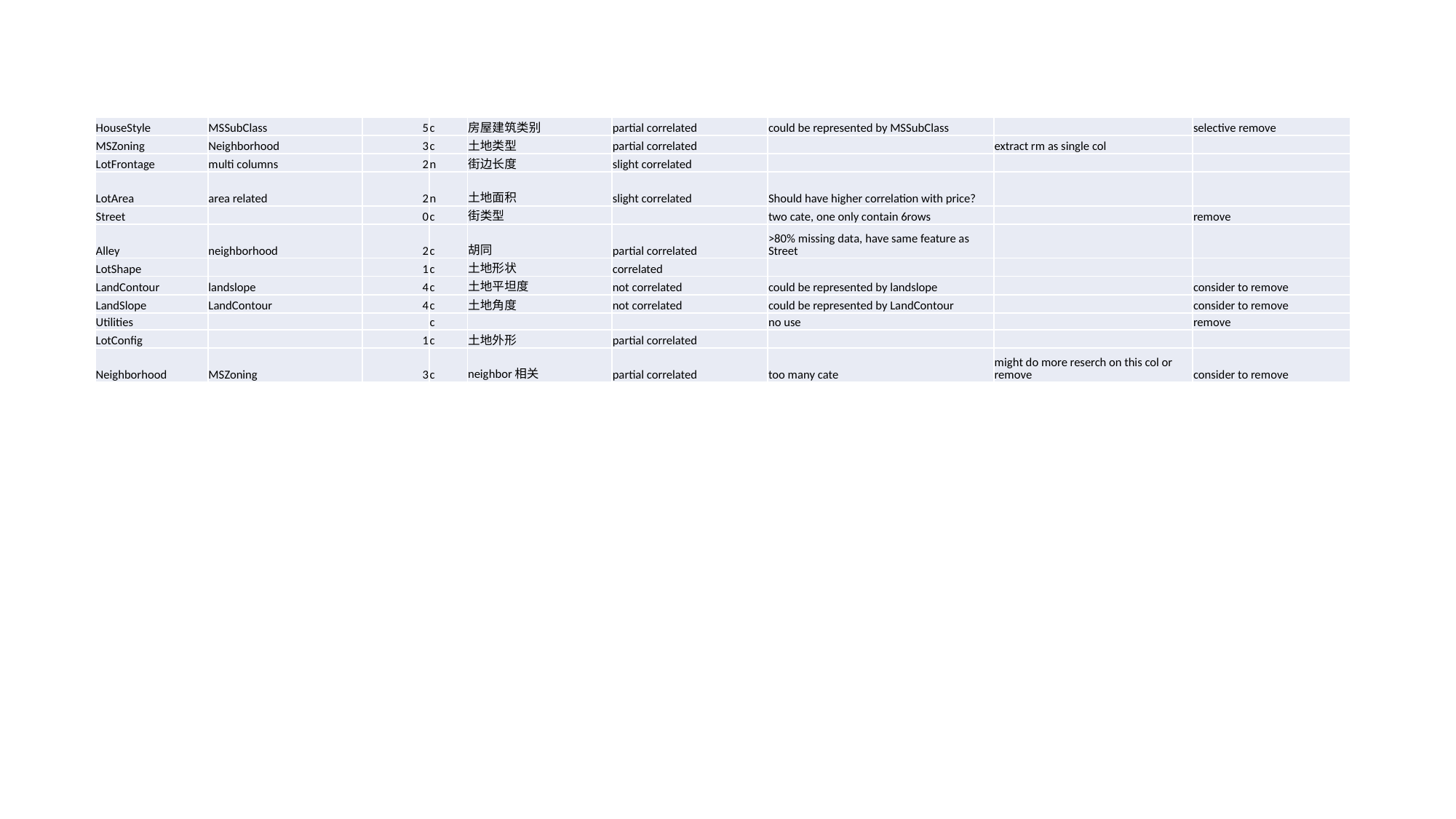

#
| HouseStyle | MSSubClass | 5 | c | 房屋建筑类别 | partial correlated | could be represented by MSSubClass |  | selective remove |
| --- | --- | --- | --- | --- | --- | --- | --- | --- |
| MSZoning | Neighborhood | 3 | c | 土地类型 | partial correlated |  | extract rm as single col |  |
| LotFrontage | multi columns | 2 | n | 街边长度 | slight correlated |  |  |  |
| LotArea | area related | 2 | n | 土地面积 | slight correlated | Should have higher correlation with price? |  |  |
| Street |  | 0 | c | 街类型 |  | two cate, one only contain 6rows |  | remove |
| Alley | neighborhood | 2 | c | 胡同 | partial correlated | >80% missing data, have same feature as Street |  |  |
| LotShape |  | 1 | c | 土地形状 | correlated |  |  |  |
| LandContour | landslope | 4 | c | 土地平坦度 | not correlated | could be represented by landslope |  | consider to remove |
| LandSlope | LandContour | 4 | c | 土地角度 | not correlated | could be represented by LandContour |  | consider to remove |
| Utilities |  |  | c |  |  | no use |  | remove |
| LotConfig |  | 1 | c | 土地外形 | partial correlated |  |  |  |
| Neighborhood | MSZoning | 3 | c | neighbor相关 | partial correlated | too many cate | might do more reserch on this col or remove | consider to remove |